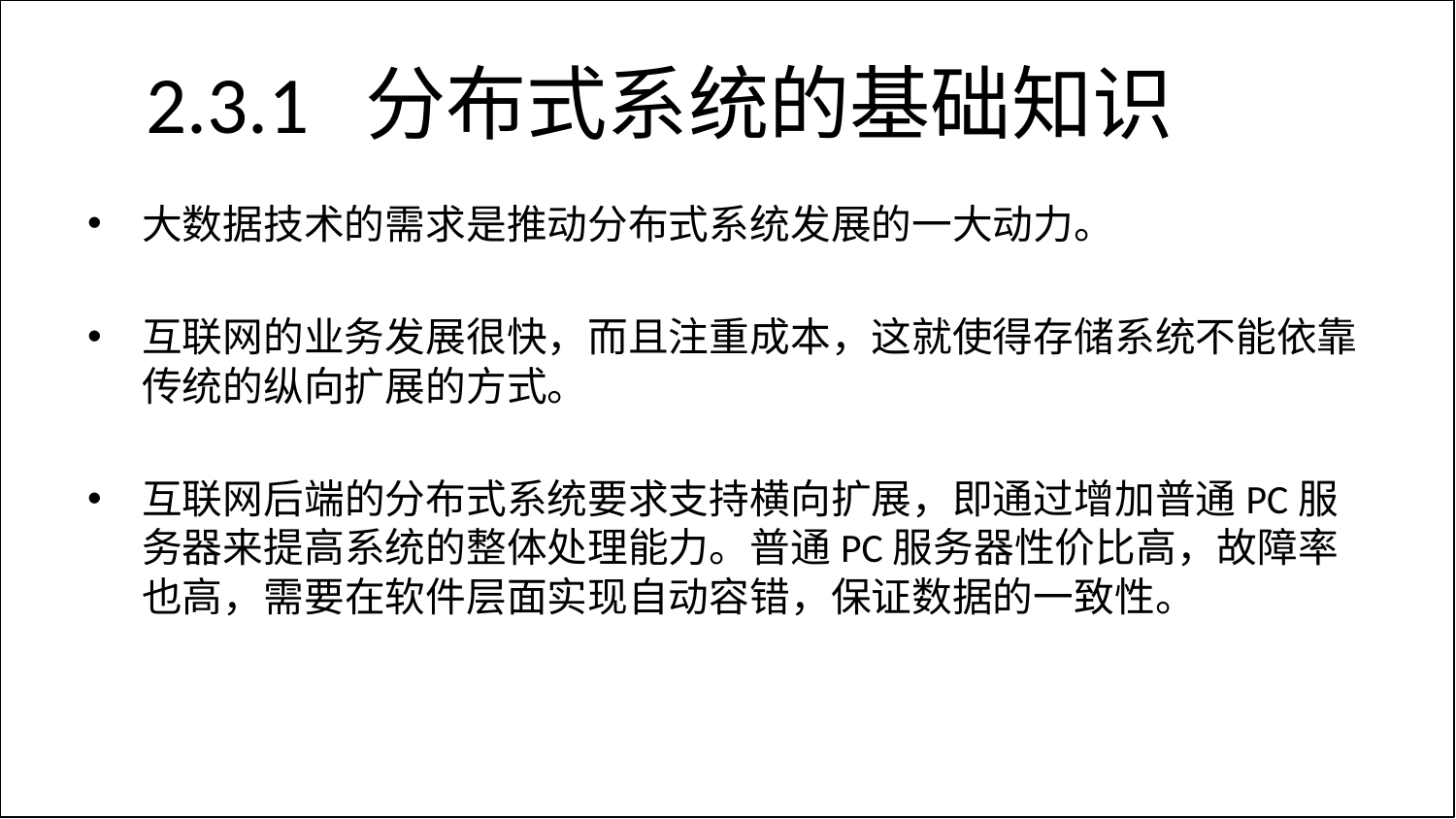

# 2.3.1  分布式系统的基础知识
大数据技术的需求是推动分布式系统发展的一大动力。

互联网的业务发展很快，而且注重成本，这就使得存储系统不能依靠传统的纵向扩展的方式。

互联网后端的分布式系统要求支持横向扩展，即通过增加普通PC服务器来提高系统的整体处理能力。普通PC服务器性价比高，故障率也高，需要在软件层面实现自动容错，保证数据的一致性。